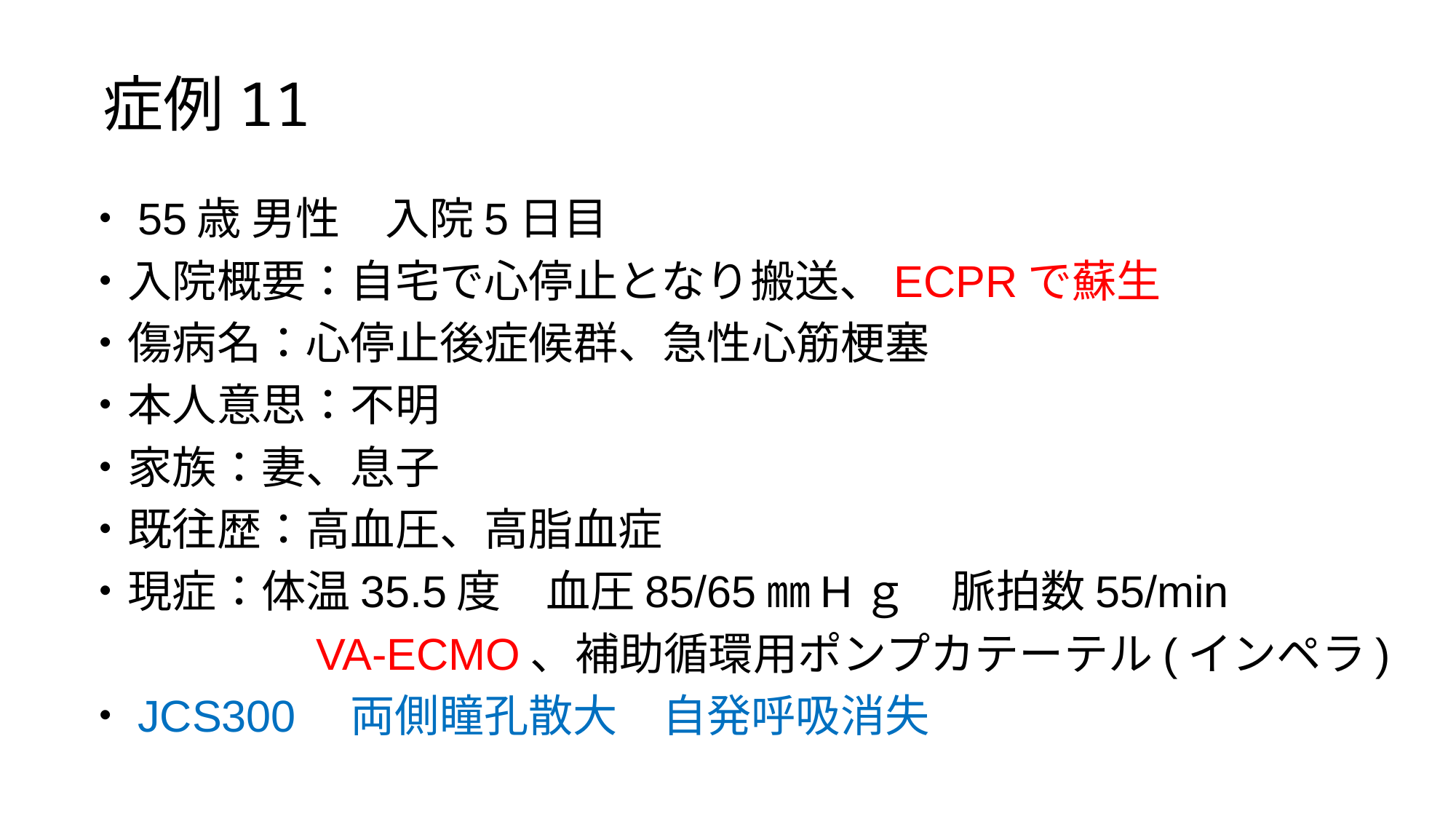

# 症例11
・55歳 男性　入院5日目
・入院概要：自宅で心停止となり搬送、ECPRで蘇生
・傷病名：心停止後症候群、急性心筋梗塞
・本人意思：不明
・家族：妻、息子
・既往歴：高血圧、高脂血症
・現症：体温35.5度　血圧85/65㎜Hｇ　脈拍数55/min
　　　　　VA-ECMO、補助循環用ポンプカテーテル(インペラ)
・JCS300　両側瞳孔散大　自発呼吸消失